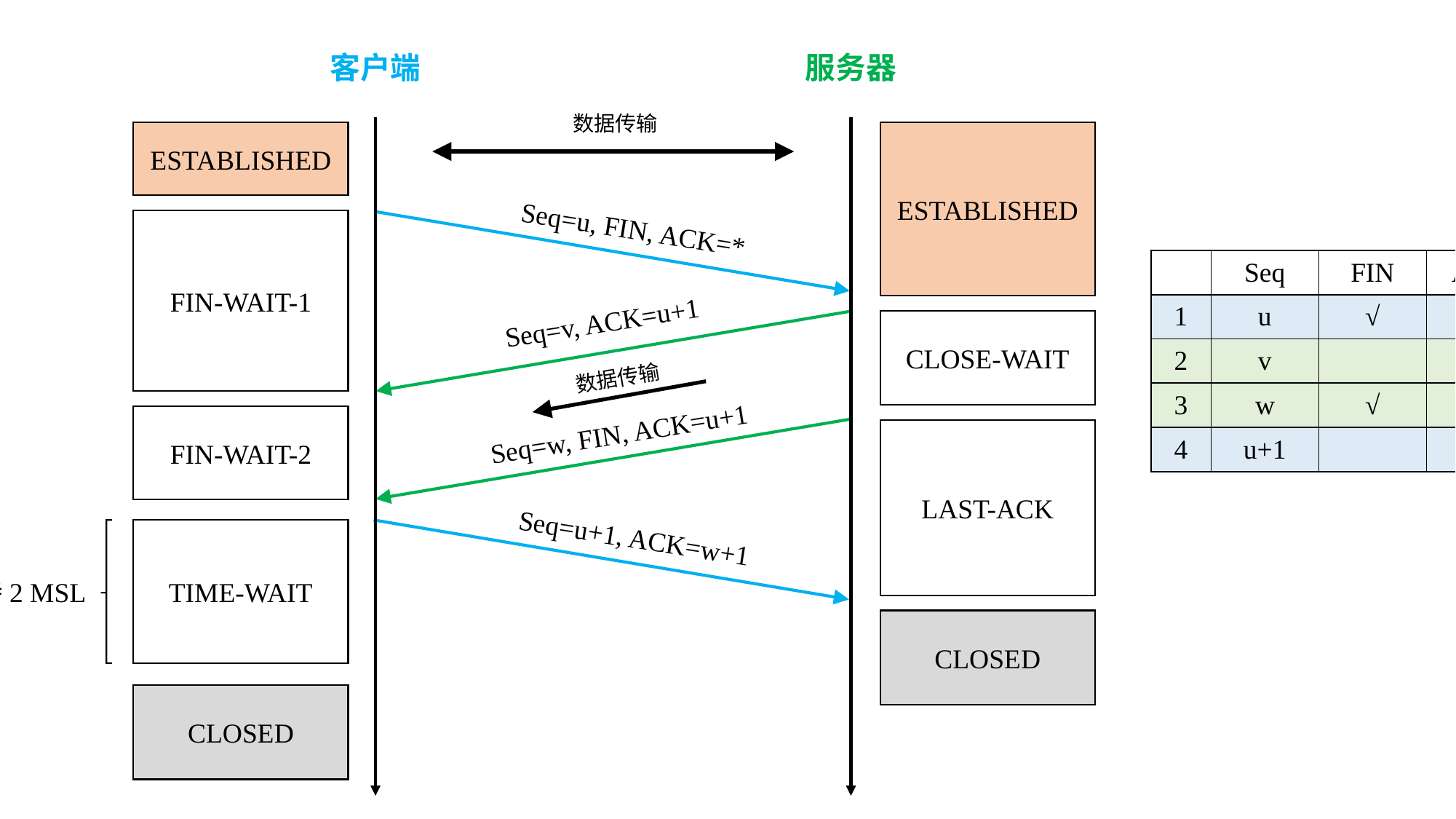

客户端
服务器
数据传输
ESTABLISHED
ESTABLISHED
Seq=u, FIN, ACK=*
FIN-WAIT-1
|  | Seq | FIN | ACK |
| --- | --- | --- | --- |
| 1 | u | √ | \* |
| 2 | v |  | u+1 |
| 3 | w | √ | u+1 |
| 4 | u+1 |  | w+1 |
Seq=v, ACK=u+1
CLOSE-WAIT
数据传输
FIN-WAIT-2
Seq=w, FIN, ACK=u+1
LAST-ACK
Seq=u+1, ACK=w+1

TIME-WAIT
等待2 MSL
CLOSED
CLOSED